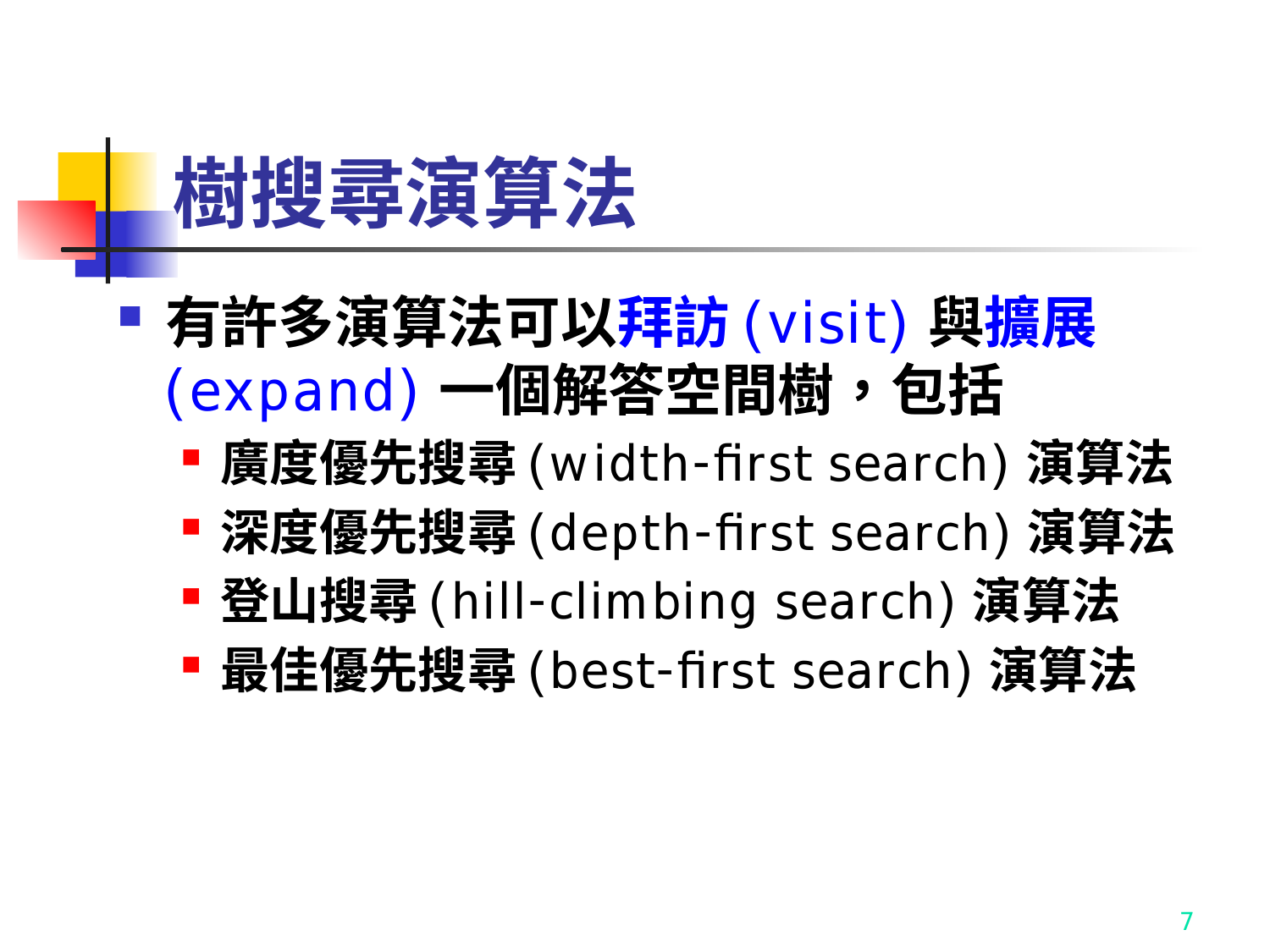

# 樹搜尋演算法
有許多演算法可以拜訪(visit)與擴展(expand)一個解答空間樹，包括
廣度優先搜尋(width-first search)演算法
深度優先搜尋(depth-first search)演算法
登山搜尋(hill-climbing search)演算法
最佳優先搜尋(best-first search)演算法
7